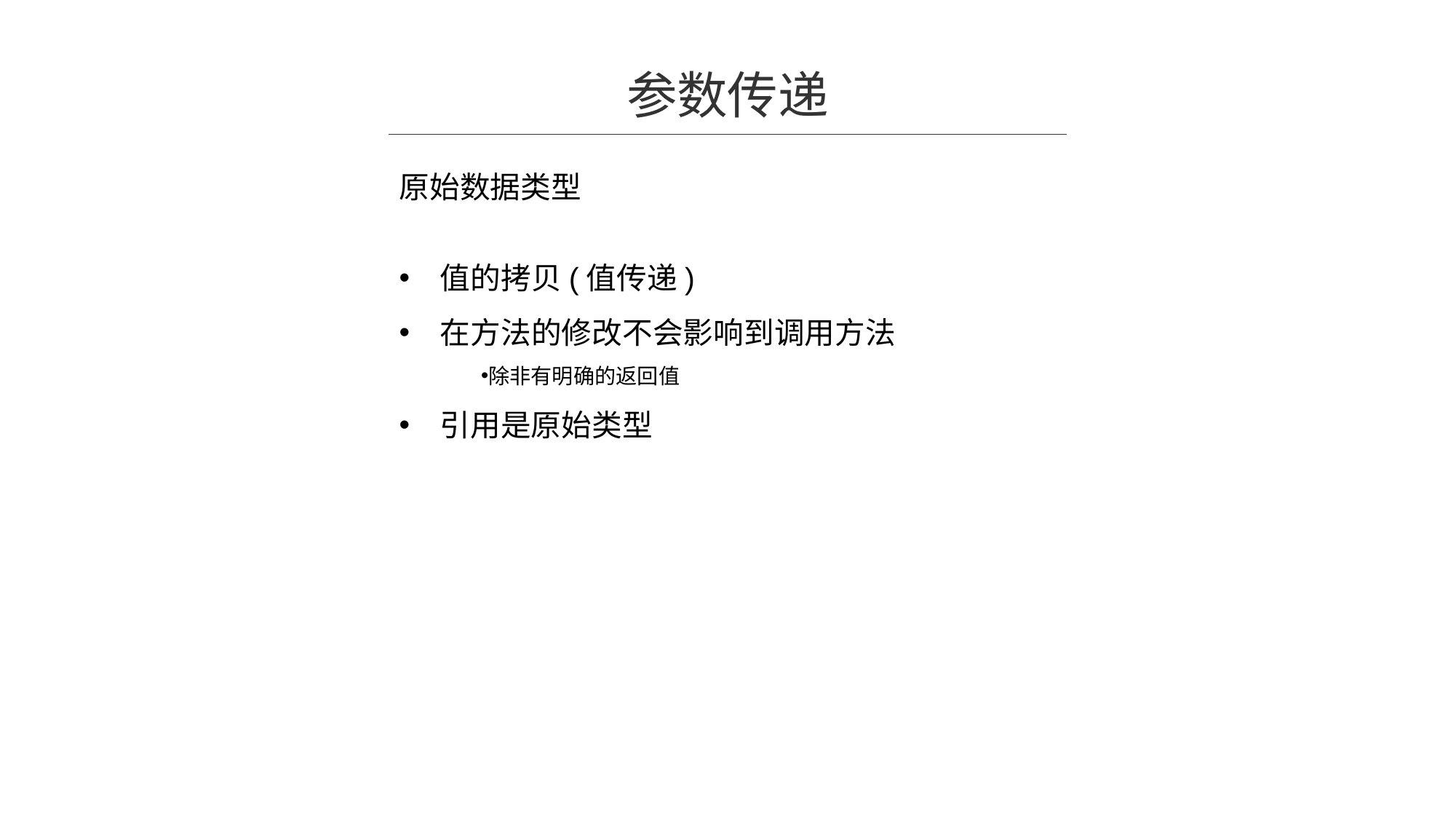

参数传递
原始数据类型

值的拷贝(值传递)
在方法的修改不会影响到调用方法
除非有明确的返回值
引用是原始类型